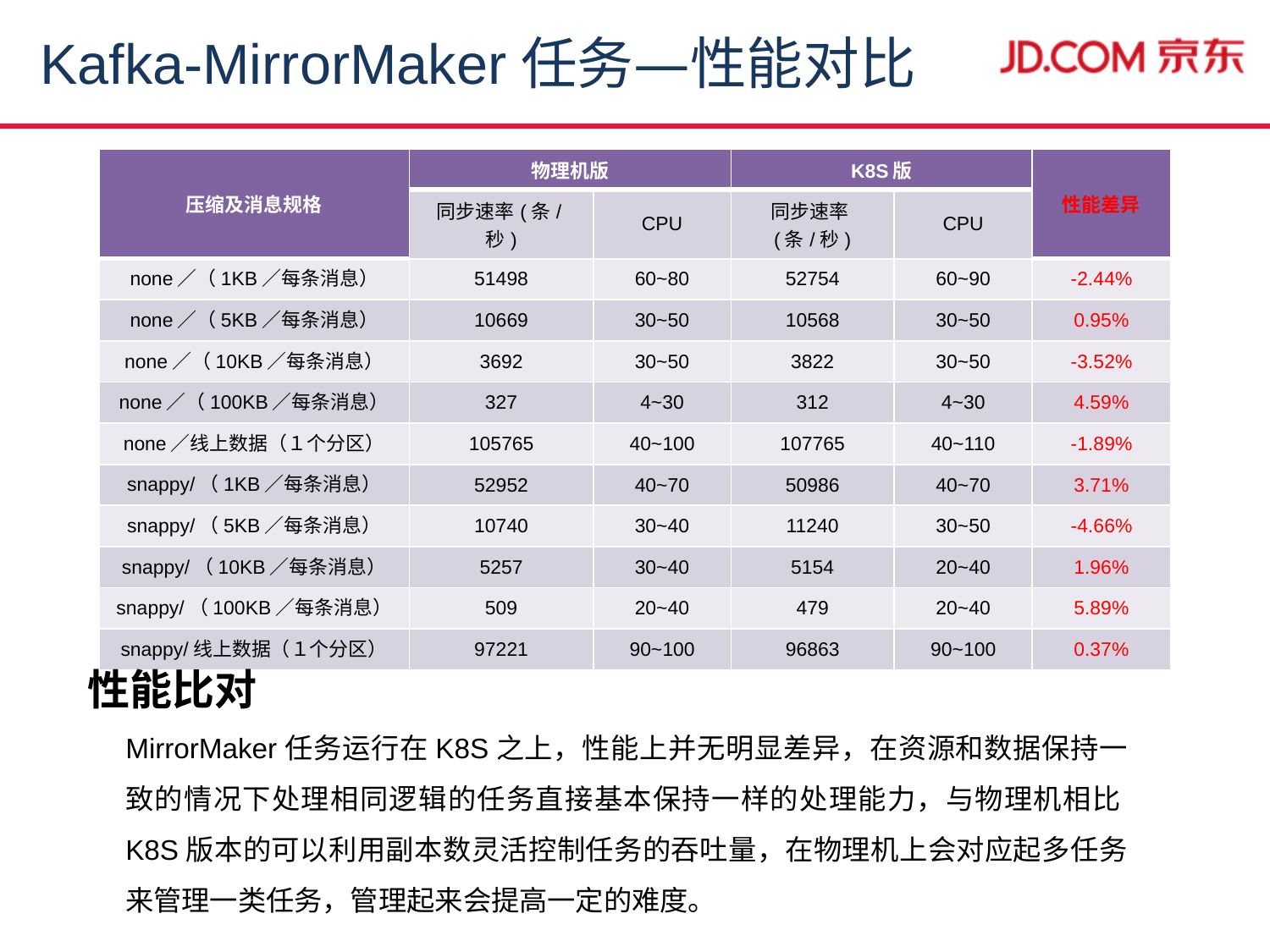

Kafka-MirrorMaker任务—性能对比
| 压缩及消息规格 | 物理机版 |  | K8S版 |  | 性能差异 |
| --- | --- | --- | --- | --- | --- |
|  | 同步速率(条/秒) | CPU | 同步速率(条/秒) | CPU |  |
| none／（1KB／每条消息） | 51498 | 60~80 | 52754 | 60~90 | -2.44% |
| none／（5KB／每条消息） | 10669 | 30~50 | 10568 | 30~50 | 0.95% |
| none／（10KB／每条消息） | 3692 | 30~50 | 3822 | 30~50 | -3.52% |
| none／（100KB／每条消息） | 327 | 4~30 | 312 | 4~30 | 4.59% |
| none／线上数据（１个分区） | 105765 | 40~100 | 107765 | 40~110 | -1.89% |
| snappy/（1KB／每条消息） | 52952 | 40~70 | 50986 | 40~70 | 3.71% |
| snappy/（5KB／每条消息） | 10740 | 30~40 | 11240 | 30~50 | -4.66% |
| snappy/（10KB／每条消息） | 5257 | 30~40 | 5154 | 20~40 | 1.96% |
| snappy/（100KB／每条消息） | 509 | 20~40 | 479 | 20~40 | 5.89% |
| snappy/线上数据（１个分区） | 97221 | 90~100 | 96863 | 90~100 | 0.37% |
   性能比对
	MirrorMaker任务运行在K8S之上，性能上并无明显差异，在资源和数据保持一致的情况下处理相同逻辑的任务直接基本保持一样的处理能力，与物理机相比K8S版本的可以利用副本数灵活控制任务的吞吐量，在物理机上会对应起多任务来管理一类任务，管理起来会提高一定的难度。